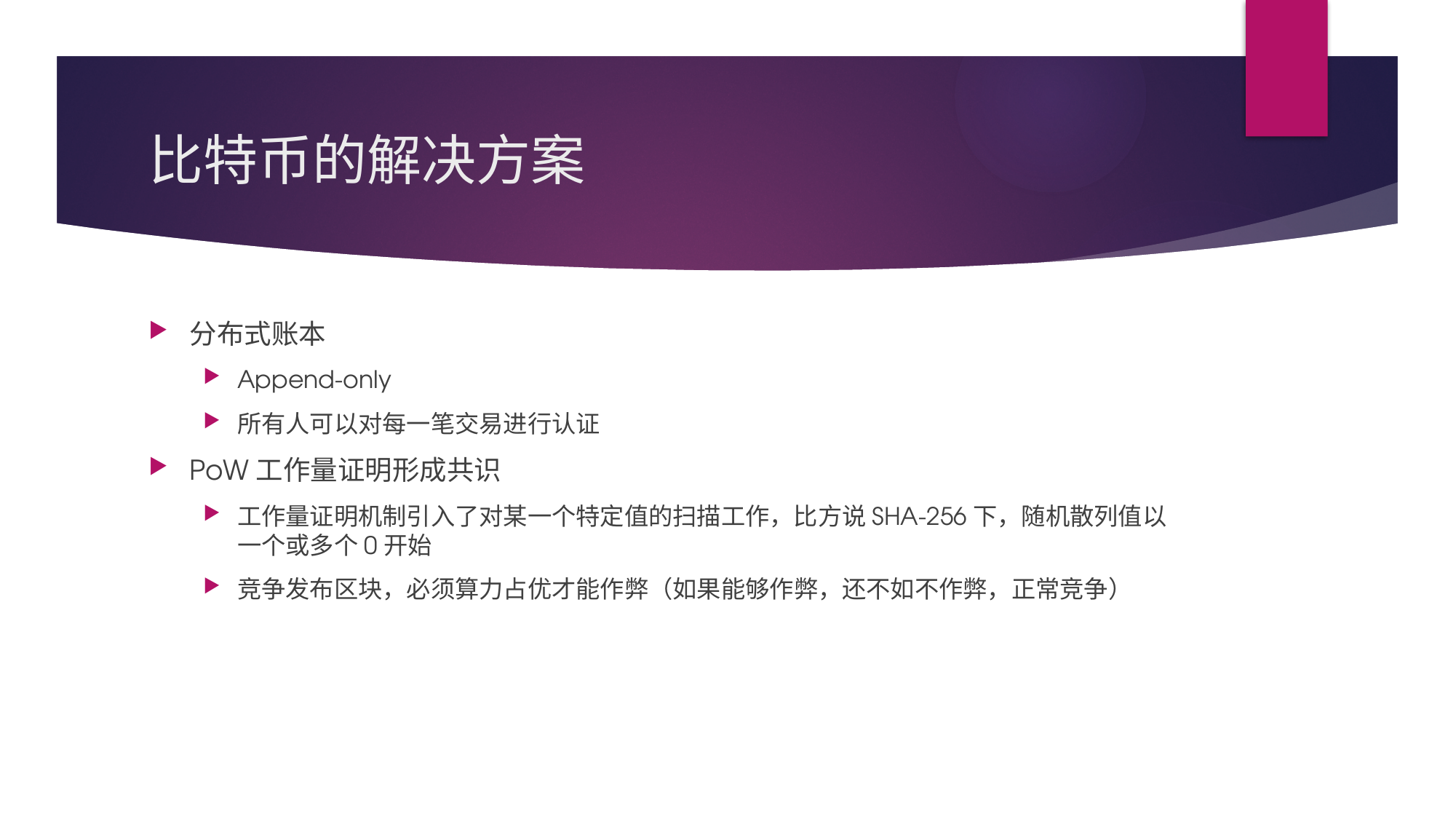

# 比特币的解决方案
分布式账本
Append-only
所有人可以对每一笔交易进行认证
PoW工作量证明形成共识
工作量证明机制引入了对某一个特定值的扫描工作，比方说SHA-256下，随机散列值以一个或多个0开始
竞争发布区块，必须算力占优才能作弊（如果能够作弊，还不如不作弊，正常竞争）